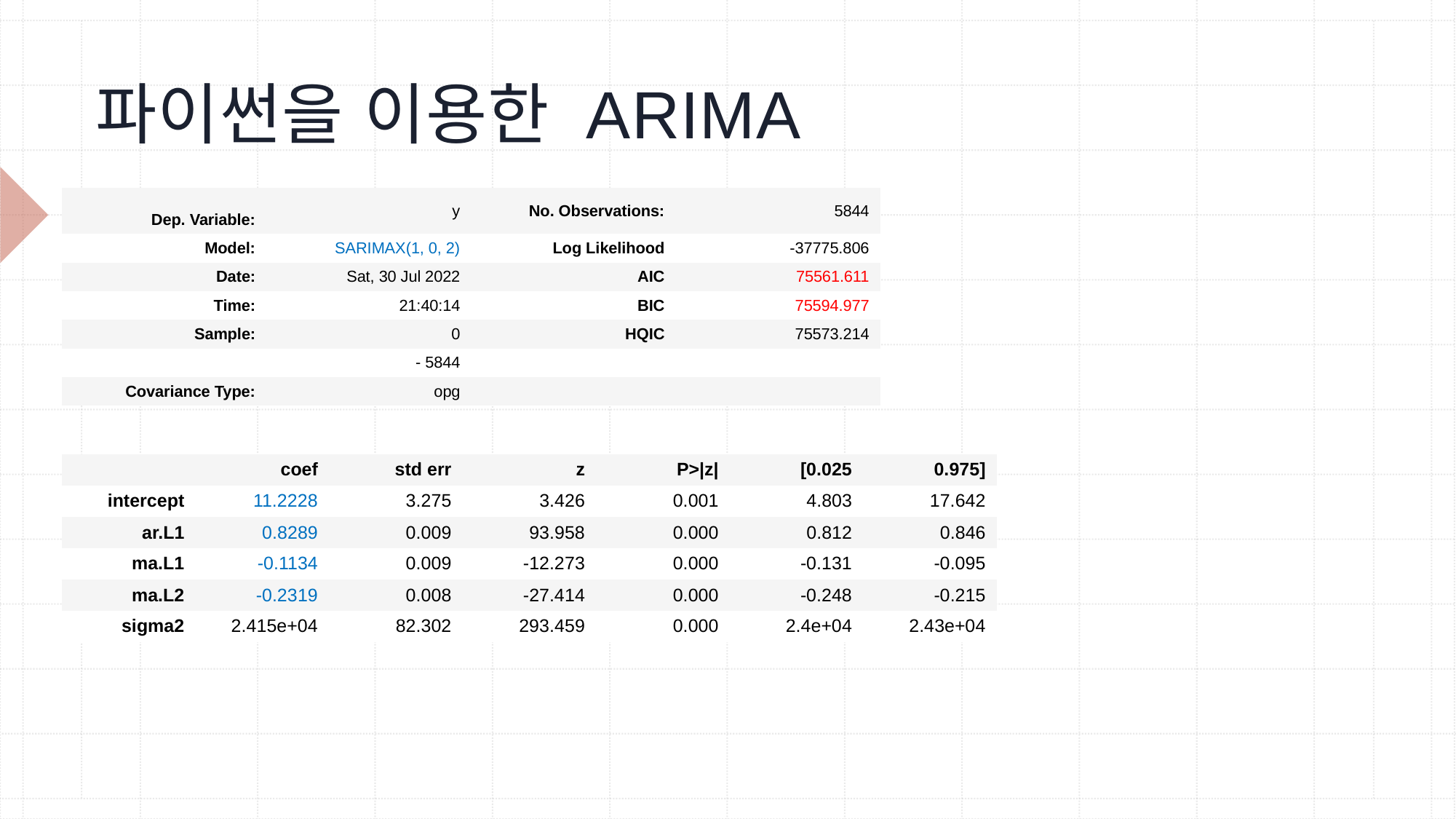

# 파이썬을 이용한 ARIMA
| Dep. Variable: | y | No. Observations: | 5844 |
| --- | --- | --- | --- |
| Model: | SARIMAX(1, 0, 2) | Log Likelihood | -37775.806 |
| Date: | Sat, 30 Jul 2022 | AIC | 75561.611 |
| Time: | 21:40:14 | BIC | 75594.977 |
| Sample: | 0 | HQIC | 75573.214 |
|  | - 5844 |  |  |
| Covariance Type: | opg |  |  |
|  | coef | std err | z | P>|z| | [0.025 | 0.975] |
| --- | --- | --- | --- | --- | --- | --- |
| intercept | 11.2228 | 3.275 | 3.426 | 0.001 | 4.803 | 17.642 |
| ar.L1 | 0.8289 | 0.009 | 93.958 | 0.000 | 0.812 | 0.846 |
| ma.L1 | -0.1134 | 0.009 | -12.273 | 0.000 | -0.131 | -0.095 |
| ma.L2 | -0.2319 | 0.008 | -27.414 | 0.000 | -0.248 | -0.215 |
| sigma2 | 2.415e+04 | 82.302 | 293.459 | 0.000 | 2.4e+04 | 2.43e+04 |